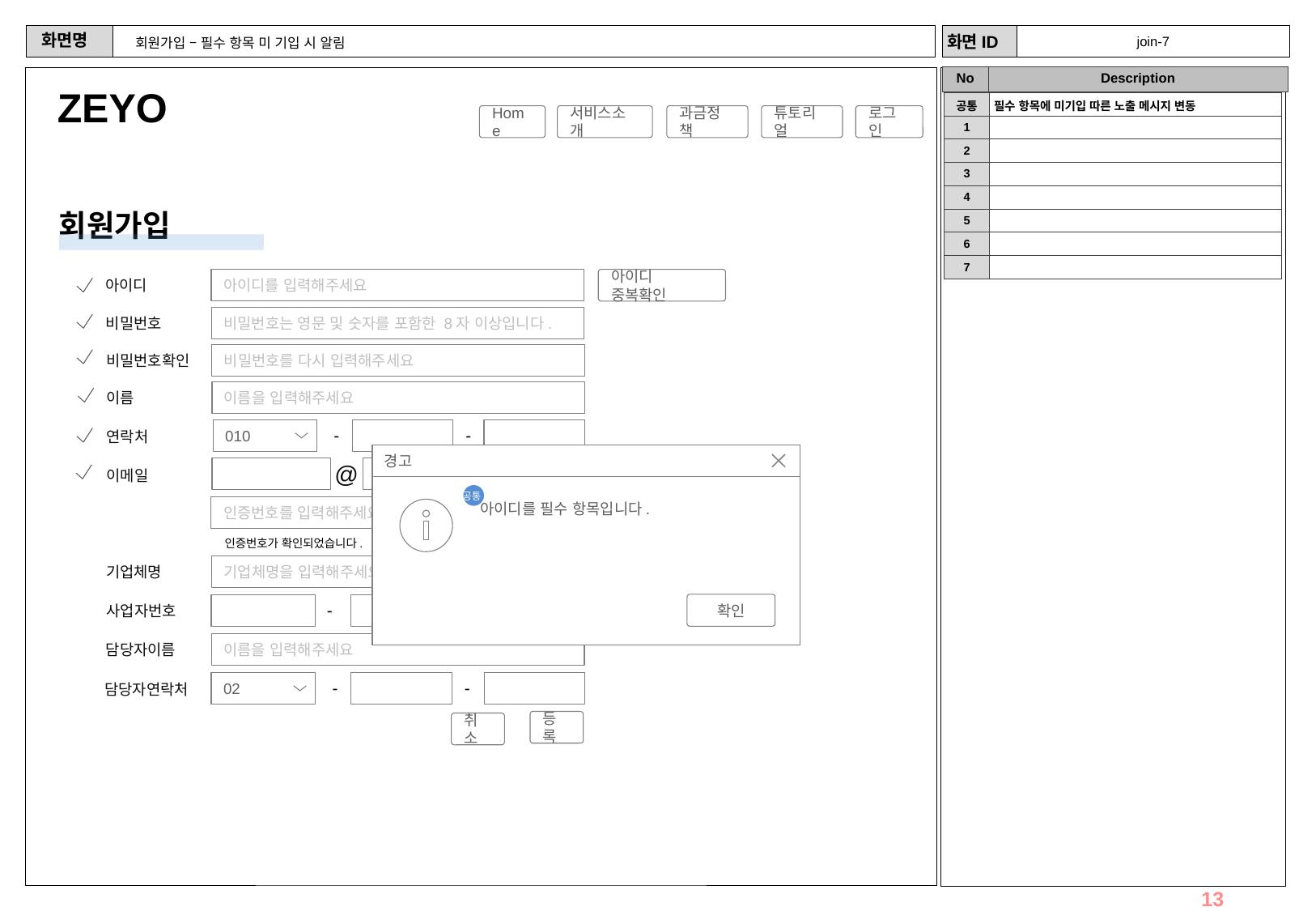

join-7
# 회원가입 – 필수 항목 미 기입 시 알림
ZEYO
| 공통 | 필수 항목에 미기입 따른 노출 메시지 변동 |
| --- | --- |
| 1 |  |
| 2 |  |
| 3 |  |
| 4 |  |
| 5 |  |
| 6 |  |
| 7 |  |
Home
서비스소개
과금정책
튜토리얼
로그인
회원가입

아이디를 입력해주세요
아이디 중복확인
아이디

비밀번호는 영문 및 숫자를 포함한 8자 이상입니다.
비밀번호

비밀번호를 다시 입력해주세요
비밀번호확인

이름을 입력해주세요
이름

-
-

010

연락처

경고

아이디를 필수 항목입니다.

Abort
Cancel
확인
@
인증메일요청

직접입력

이메일

공통

인증번호를 입력해주세요
인증번호확인
인증번호가 확인되었습니다.
기업체명을 입력해주세요
기업체명
-
-

사업자번호
이름을 입력해주세요
담당자이름
-
-

02

담당자연락처
등록
취소
13